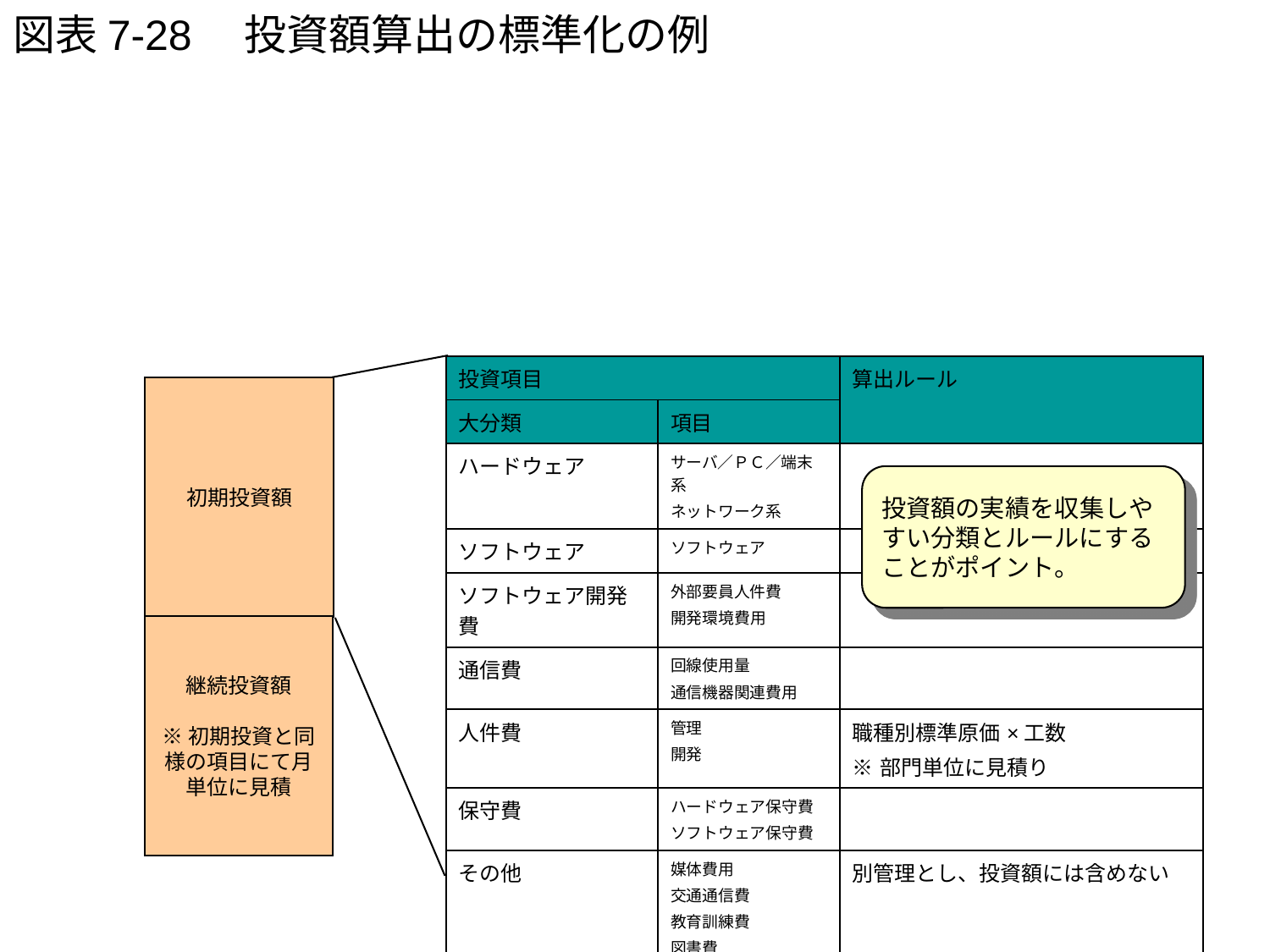

# 図表7-28　投資額算出の標準化の例

| 投資項目 |  | 算出ルール |
| --- | --- | --- |
| 大分類 | 項目 |  |
| ハードウェア | サーバ／ＰＣ／端末系 ネットワーク系 |  |
| ソフトウェア | ソフトウェア |  |
| ソフトウェア開発費 | 外部要員人件費 開発環境費用 |  |
| 通信費 | 回線使用量 通信機器関連費用 |  |
| 人件費 | 管理 開発 | 職種別標準原価×工数 ※部門単位に見積り |
| 保守費 | ハードウェア保守費 ソフトウェア保守費 |  |
| その他 | 媒体費用 交通通信費 教育訓練費 図書費 会議費 | 別管理とし、投資額には含めない |
初期投資額
投資額の実績を収集しやすい分類とルールにすることがポイント。
継続投資額

※初期投資と同様の項目にて月単位に見積